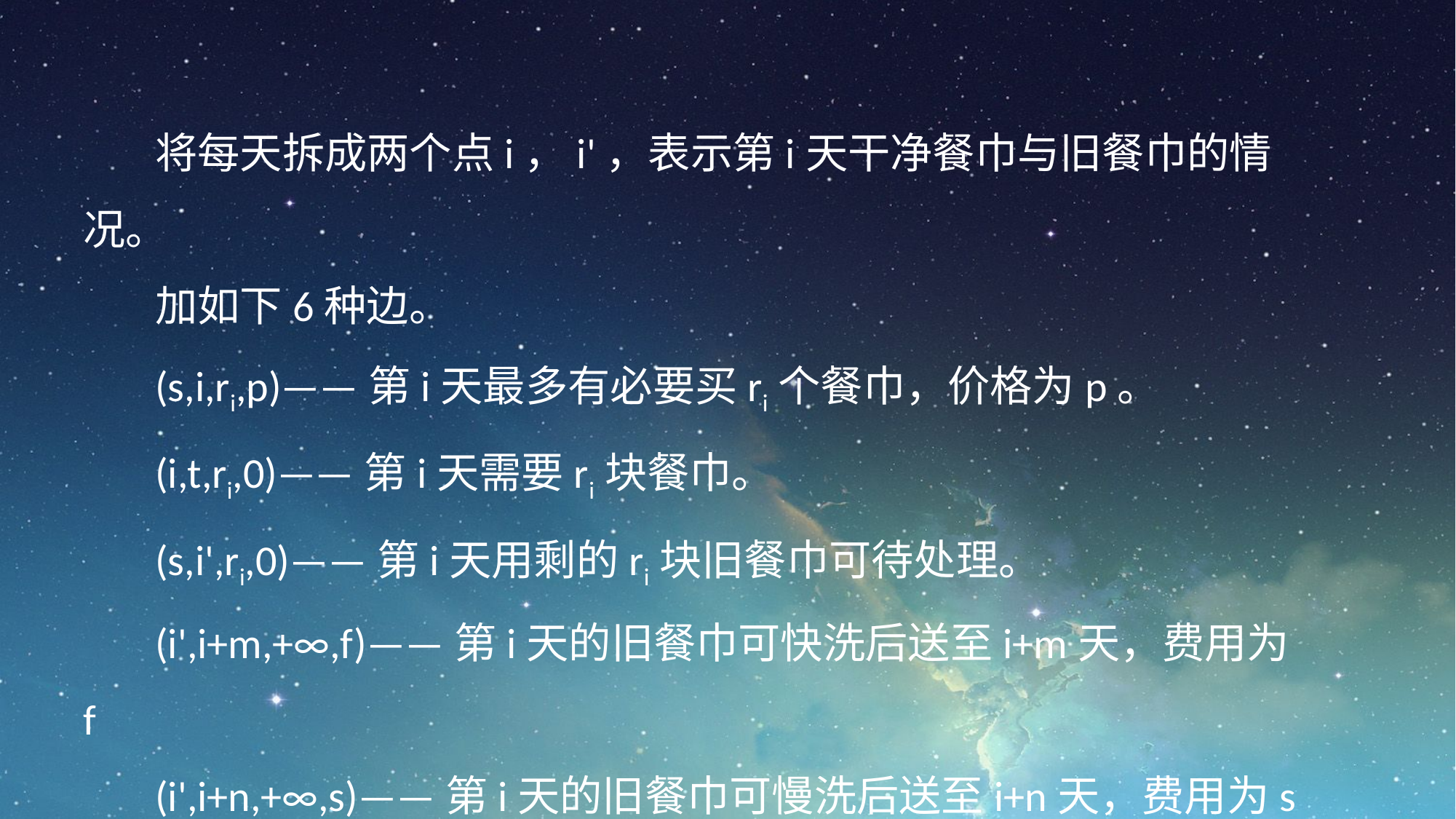

将每天拆成两个点i，i'，表示第i天干净餐巾与旧餐巾的情况。
加如下6种边。
(s,i,ri,p)——第i天最多有必要买ri个餐巾，价格为p。
(i,t,ri,0)——第i天需要ri块餐巾。
(s,i',ri,0)——第i天用剩的ri块旧餐巾可待处理。
(i',i+m,+∞,f)——第i天的旧餐巾可快洗后送至i+m天，费用为f
(i',i+n,+∞,s)——第i天的旧餐巾可慢洗后送至i+n天，费用为s
(i‘,(i+1)',+∞,0)——第i天的旧毛巾可等到次日再解决。